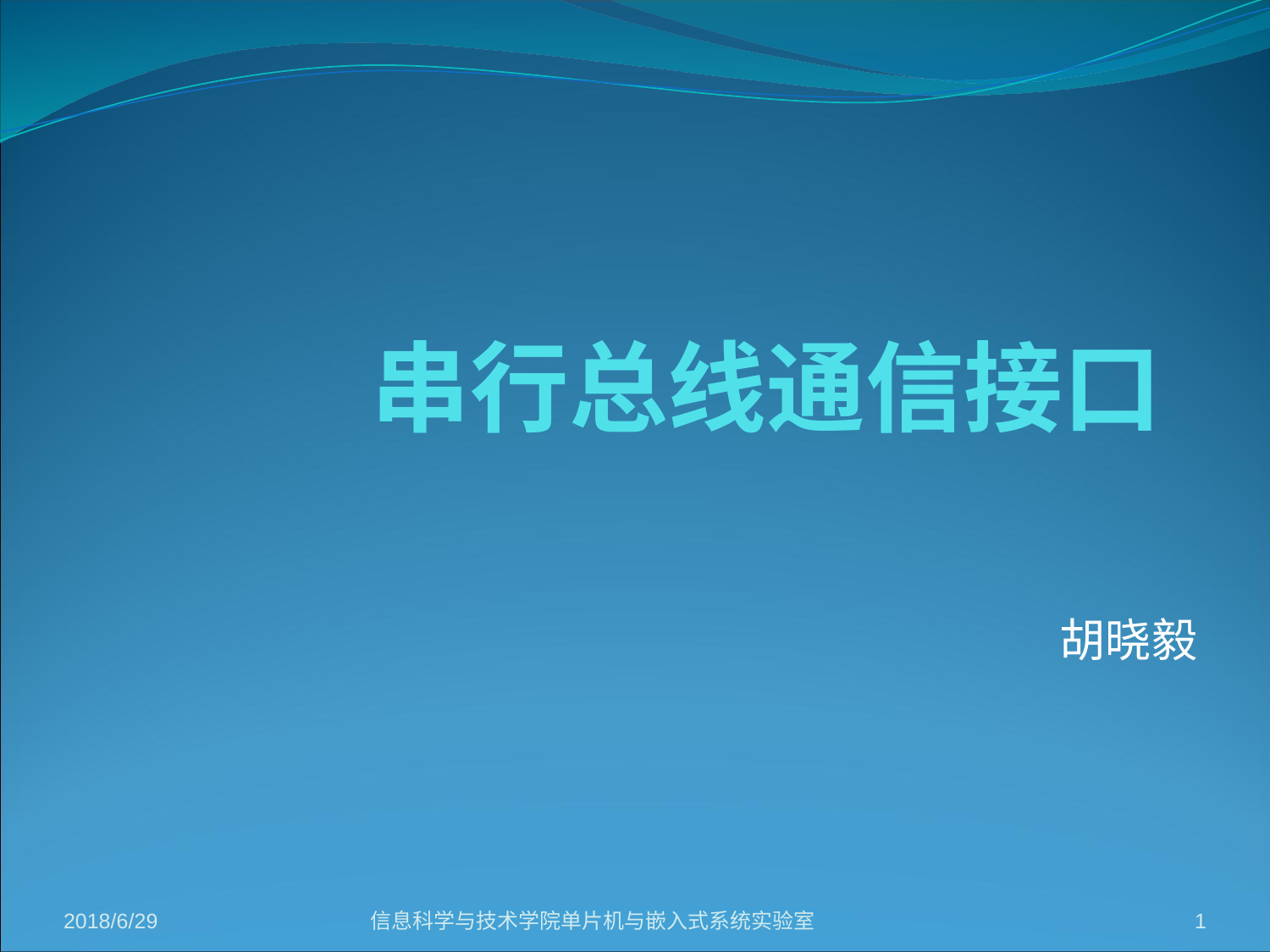

# 串行总线通信接口
胡晓毅
2018/6/29
信息科学与技术学院单片机与嵌入式系统实验室
1